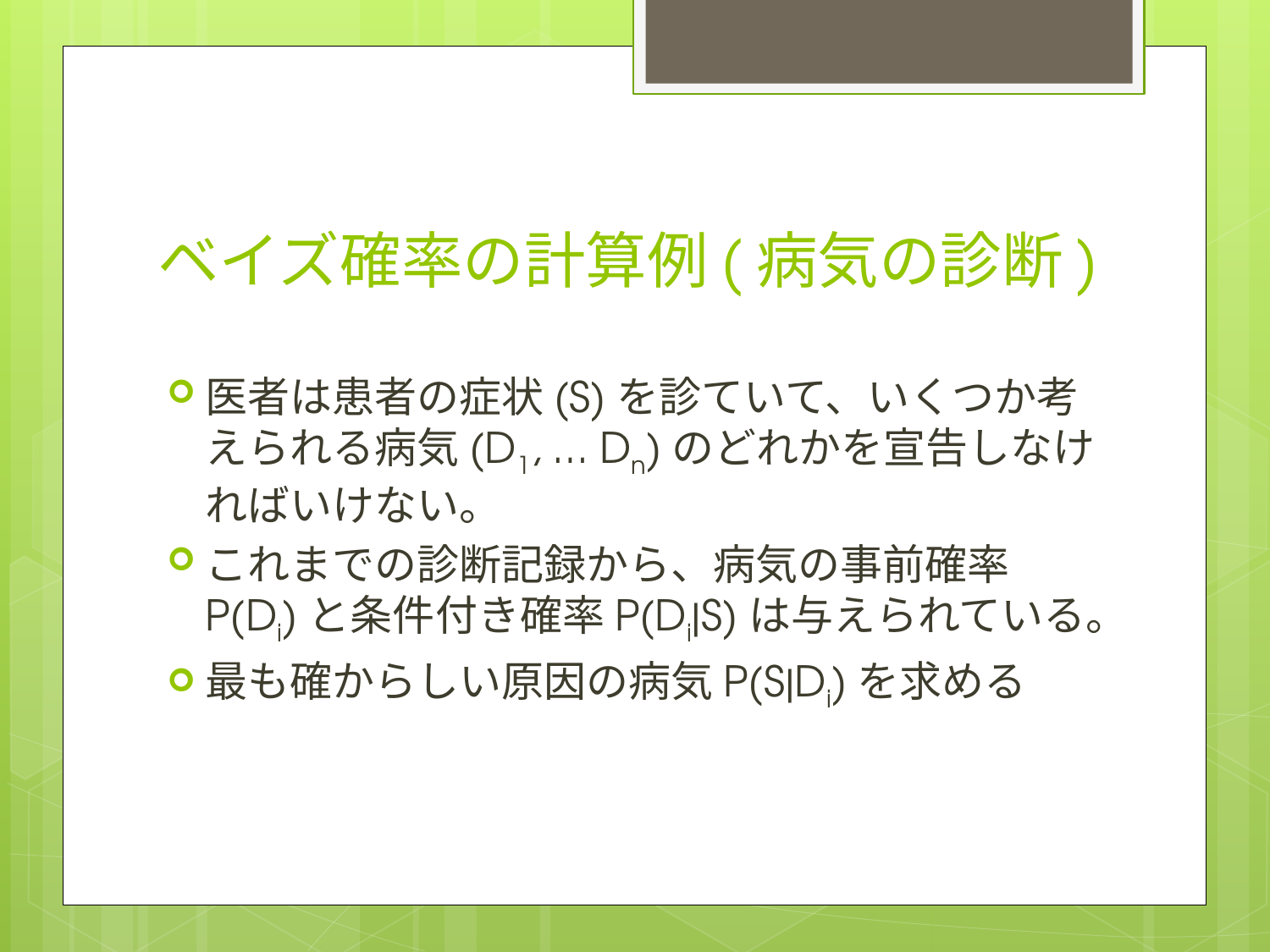

# ベイズ確率の計算例(病気の診断)
医者は患者の症状(S)を診ていて、いくつか考えられる病気(D1, … Dn)のどれかを宣告しなければいけない。
これまでの診断記録から、病気の事前確率P(Di)と条件付き確率P(Di|S)は与えられている。
最も確からしい原因の病気P(S|Di)を求める